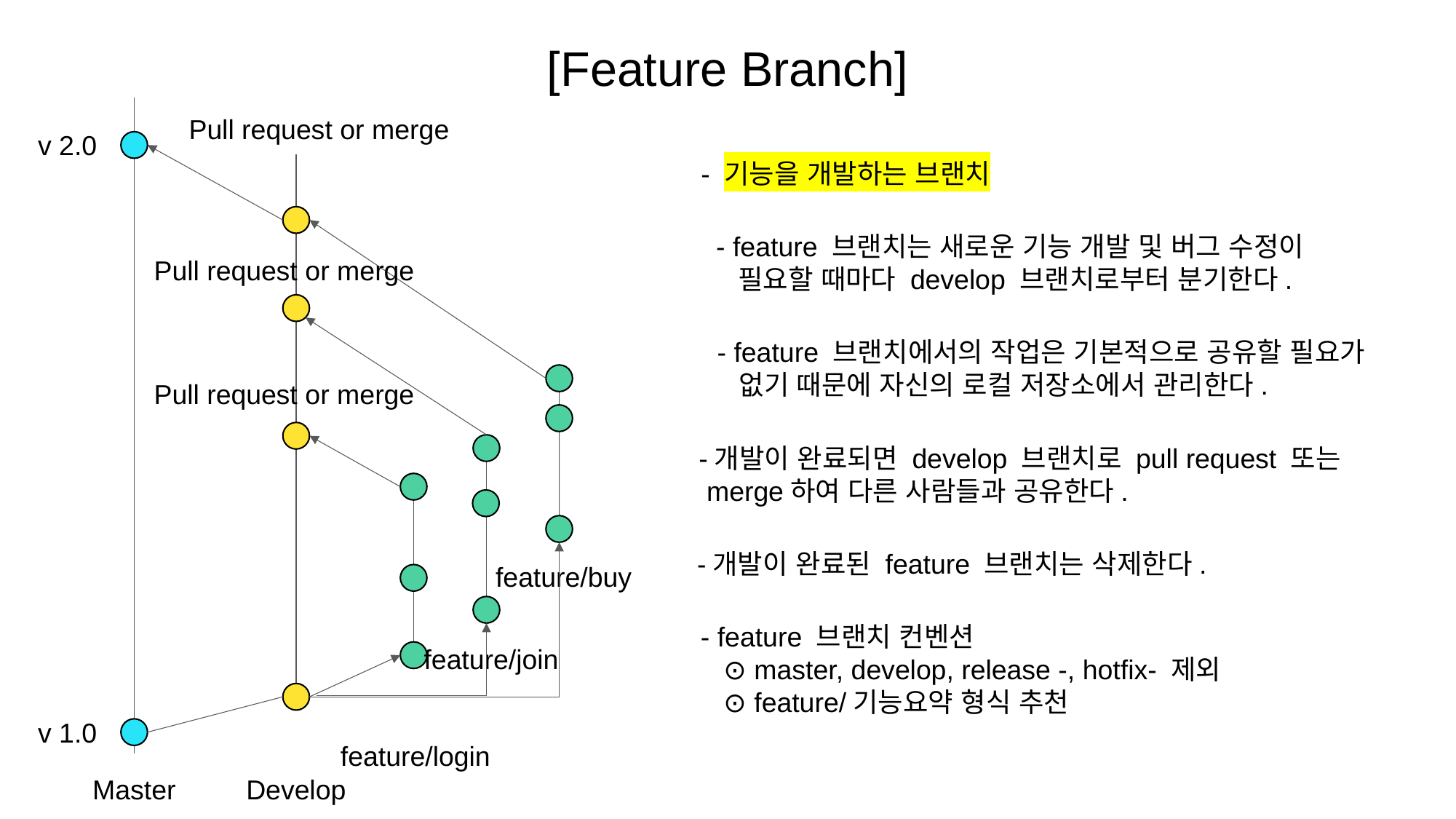

[Feature Branch]
Pull request or merge
v 2.0

- 기능을 개발하는 브랜치

- feature 브랜치는 새로운 기능 개발 및 버그 수정이
  필요할 때마다 develop 브랜치로부터 분기한다.
Pull request or merge

- feature 브랜치에서의 작업은 기본적으로 공유할 필요가
  없기 때문에 자신의 로컬 저장소에서 관리한다.

Pull request or merge

-개발이 완료되면 develop 브랜치로 pull request 또는
 merge하여 다른 사람들과 공유한다.

-개발이 완료된 feature 브랜치는 삭제한다.
feature/buy

- feature 브랜치 컨벤션
   ⊙ master, develop, release -, hotfix- 제외
   ⊙ feature/기능요약 형식 추천
feature/join

v 1.0

feature/login
Master
Develop